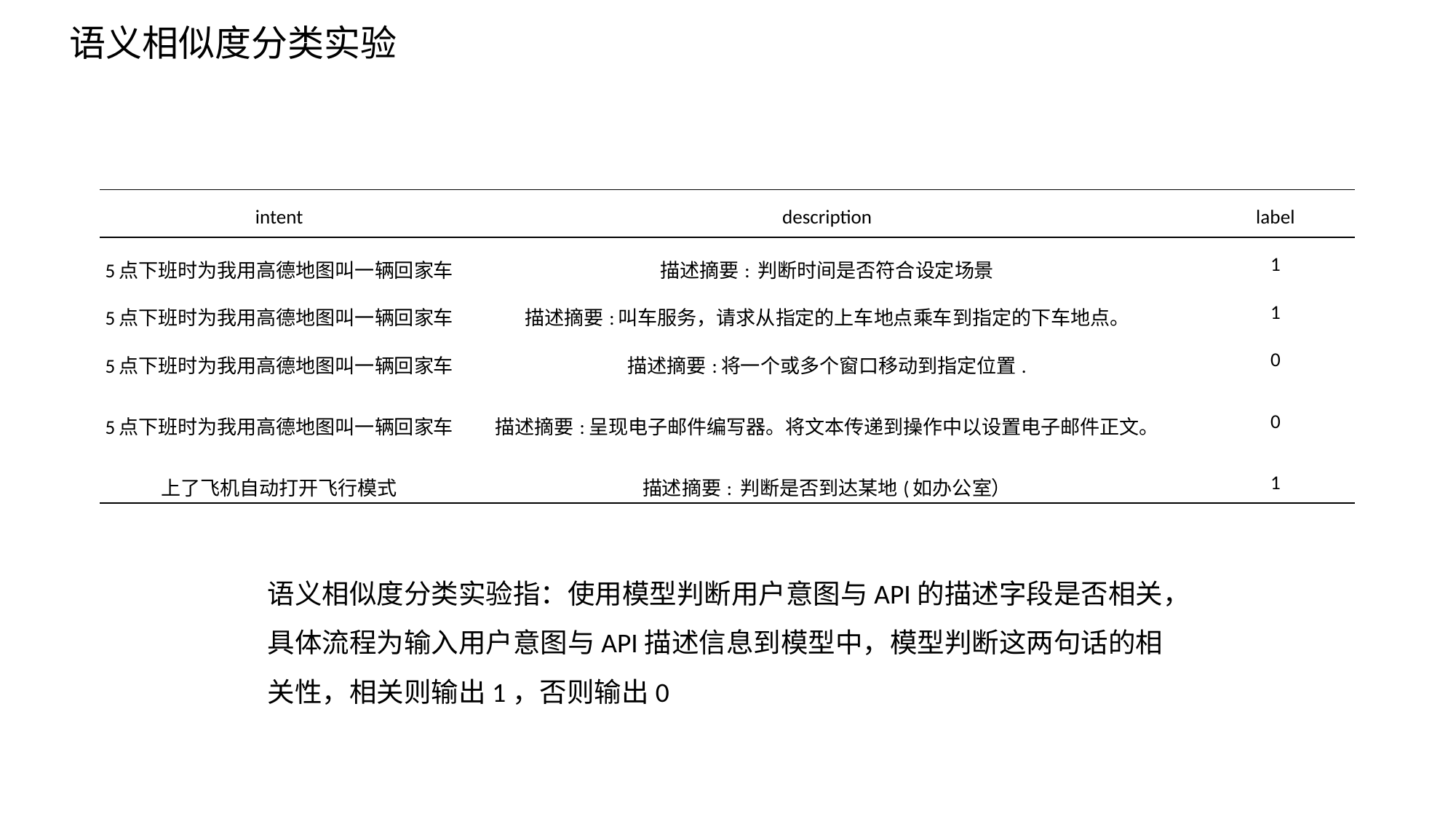

语义相似度分类实验
| intent | description | label |
| --- | --- | --- |
| 5点下班时为我用高德地图叫一辆回家车 | 描述摘要: 判断时间是否符合设定场景 | 1 |
| 5点下班时为我用高德地图叫一辆回家车 | 描述摘要:叫车服务，请求从指定的上车地点乘车到指定的下车地点。 | 1 |
| 5点下班时为我用高德地图叫一辆回家车 | 描述摘要:将一个或多个窗口移动到指定位置. | 0 |
| 5点下班时为我用高德地图叫一辆回家车 | 描述摘要:呈现电子邮件编写器。将文本传递到操作中以设置电子邮件正文。 | 0 |
| 上了飞机自动打开飞行模式 | 描述摘要: 判断是否到达某地(如办公室） | 1 |
语义相似度分类实验指：使用模型判断用户意图与API的描述字段是否相关，具体流程为输入用户意图与API描述信息到模型中，模型判断这两句话的相关性，相关则输出1，否则输出0